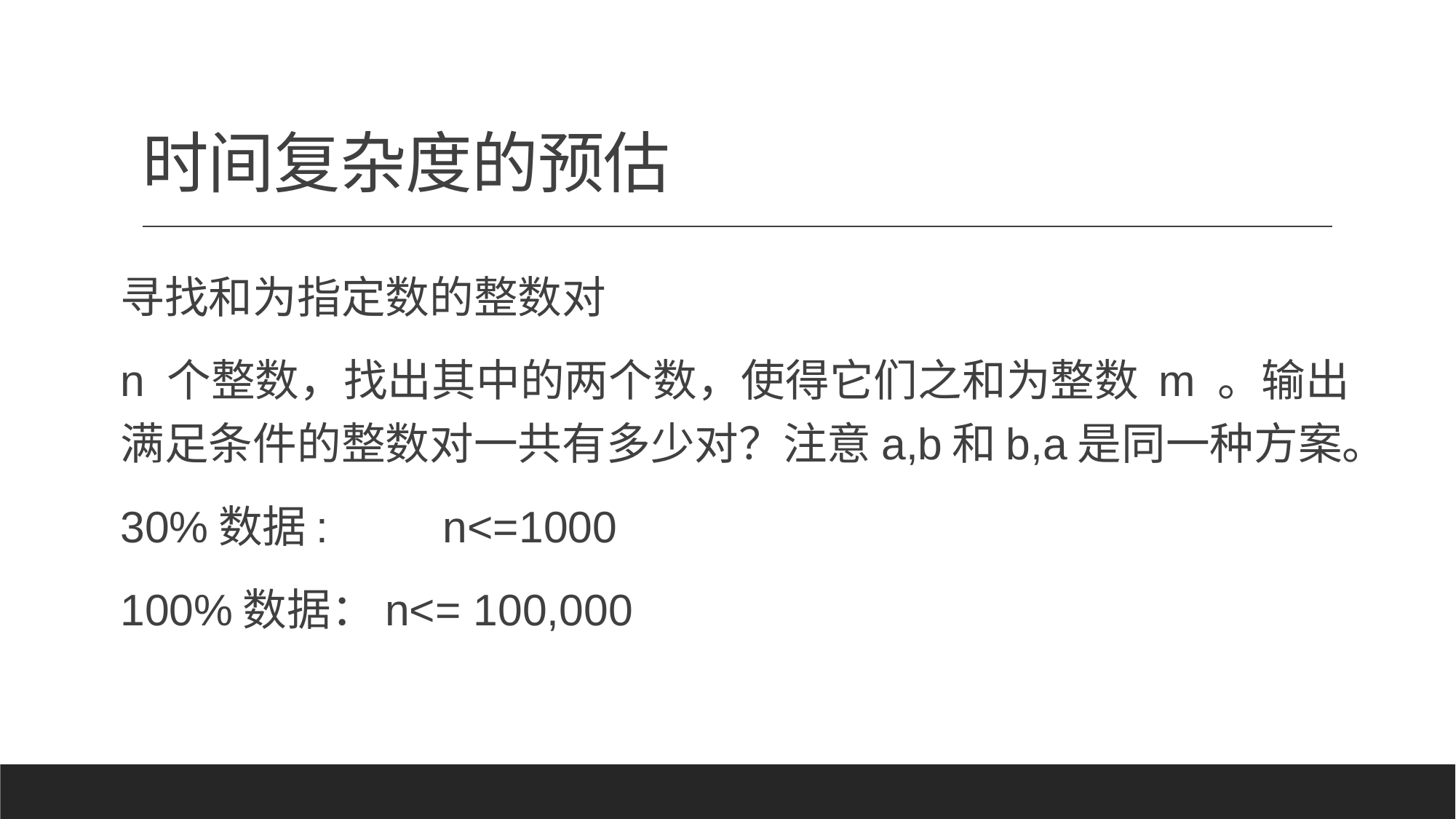

# 时间复杂度的预估
寻找和为指定数的整数对
n 个整数，找出其中的两个数，使得它们之和为整数 m 。输出满足条件的整数对一共有多少对？注意a,b和b,a是同一种方案。
30%数据:	  n<=1000
100%数据：n<= 100,000